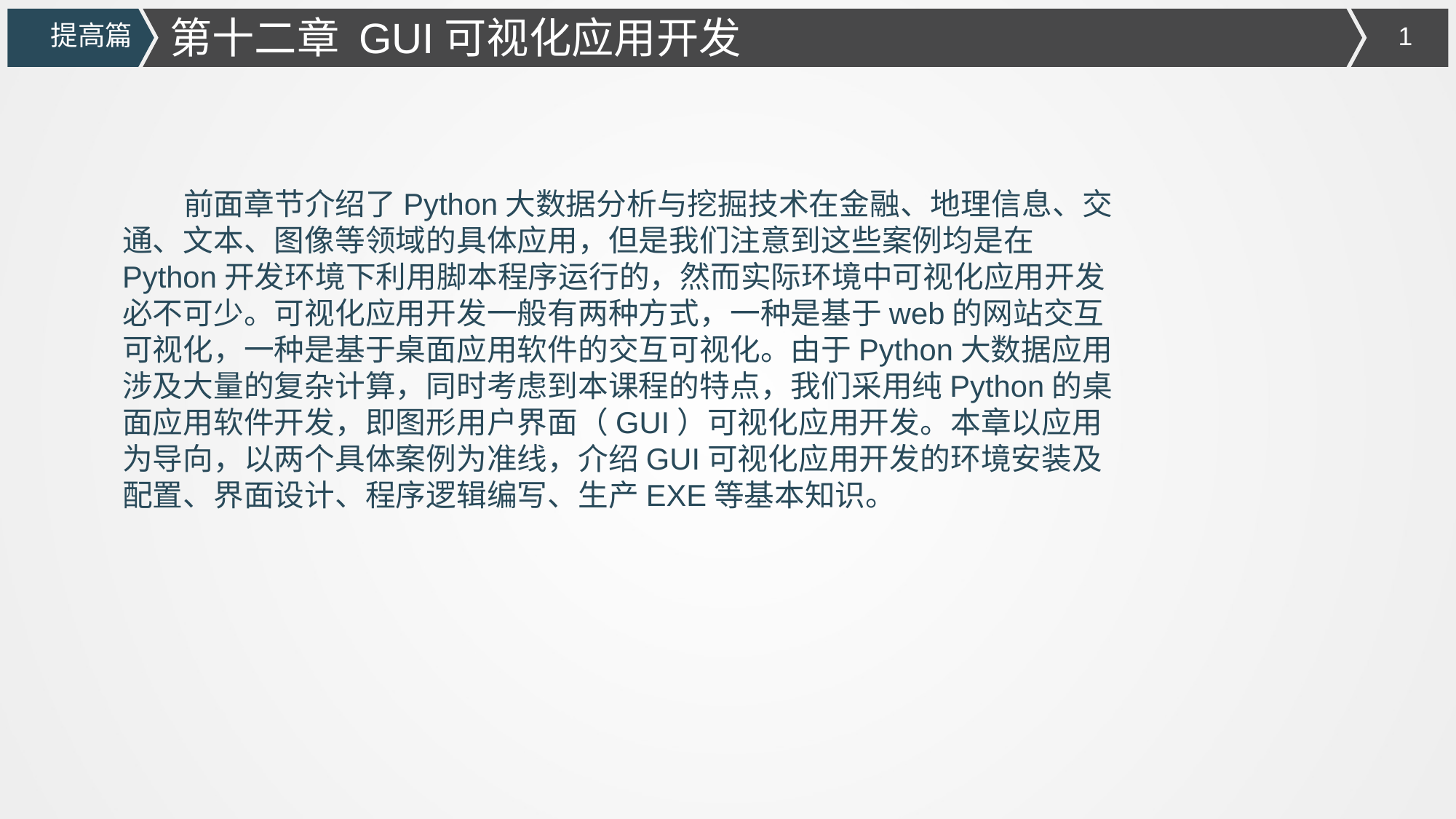

第十二章 GUI可视化应用开发
提高篇
        前面章节介绍了Python大数据分析与挖掘技术在金融、地理信息、交通、文本、图像等领域的具体应用，但是我们注意到这些案例均是在Python开发环境下利用脚本程序运行的，然而实际环境中可视化应用开发必不可少。可视化应用开发一般有两种方式，一种是基于web的网站交互可视化，一种是基于桌面应用软件的交互可视化。由于Python大数据应用涉及大量的复杂计算，同时考虑到本课程的特点，我们采用纯Python的桌面应用软件开发，即图形用户界面（GUI）可视化应用开发。本章以应用为导向，以两个具体案例为准线，介绍GUI可视化应用开发的环境安装及配置、界面设计、程序逻辑编写、生产EXE等基本知识。